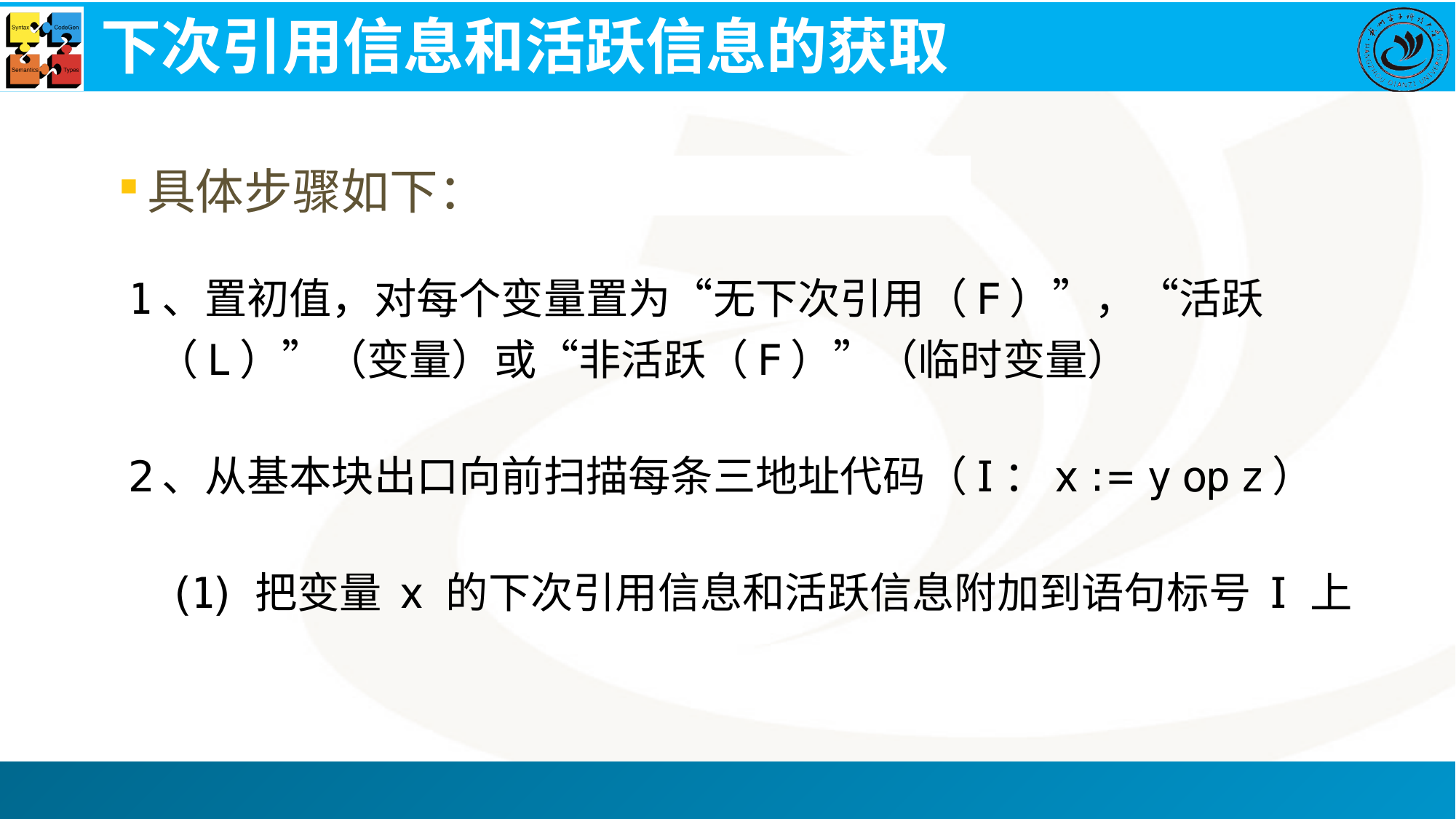

# 下次引用信息和活跃信息的获取
具体步骤如下：
1、置初值，对每个变量置为“无下次引用（F）”，“活跃（L）”（变量）或“非活跃（F）”（临时变量）
2、从基本块出口向前扫描每条三地址代码（I：x := y op z）
(1) 把变量 x 的下次引用信息和活跃信息附加到语句标号 I 上
22